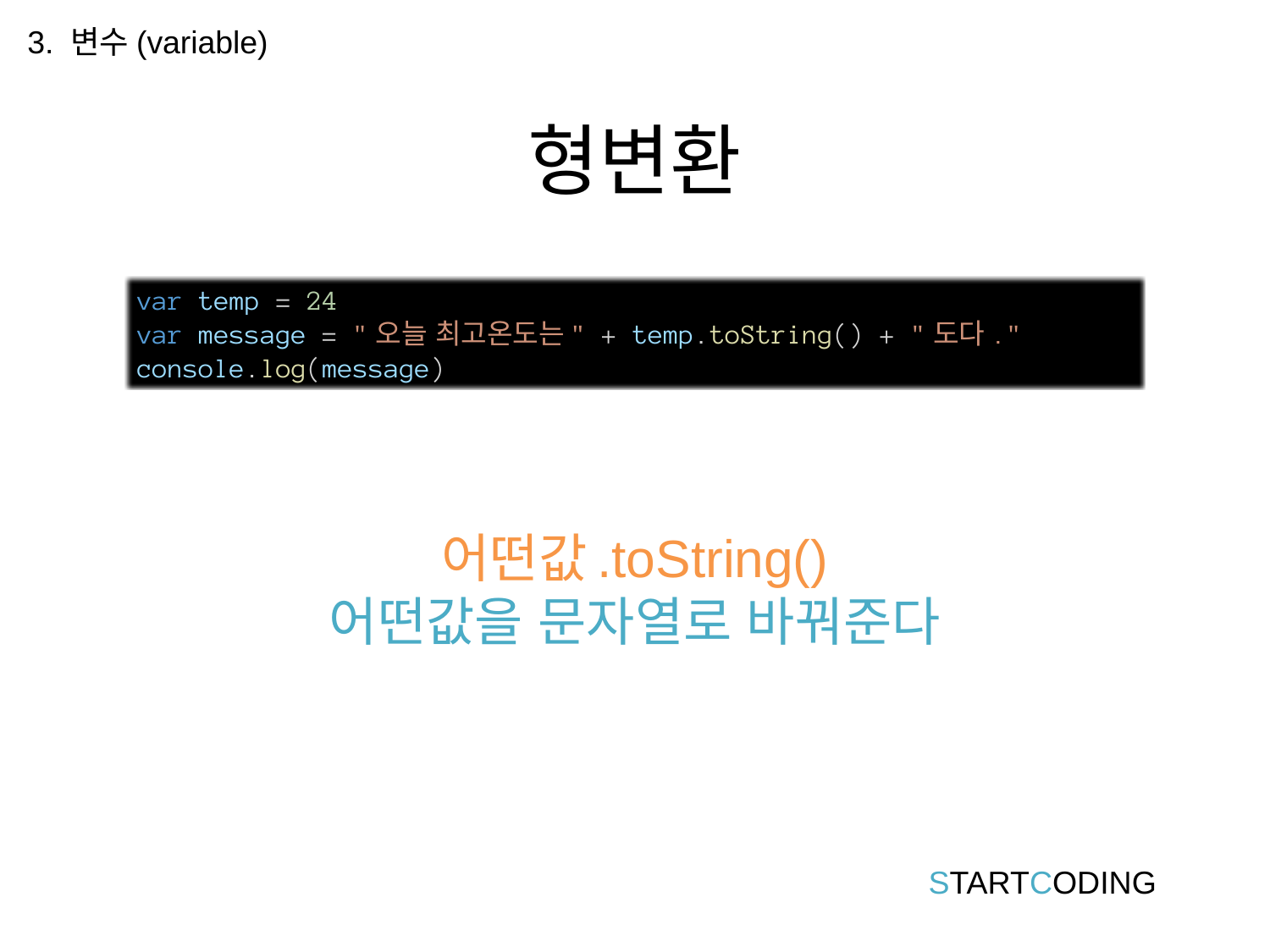

3. 변수(variable)
# 형변환
var temp = 24
var message = "오늘 최고온도는" + temp.toString() + "도다."
console.log(message)
어떤값.toString()
어떤값을 문자열로 바꿔준다
STARTCODING